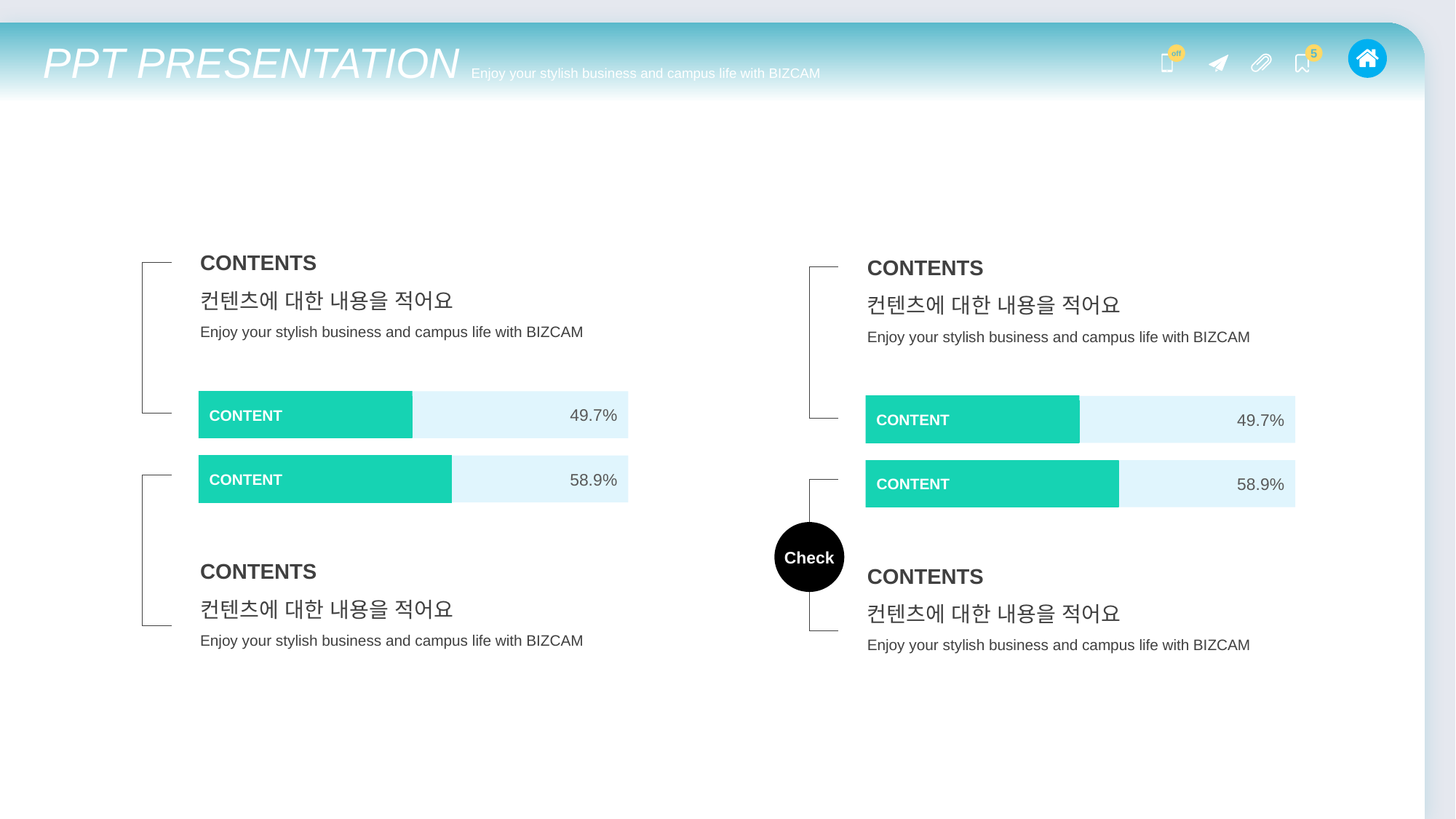

PPT PRESENTATION Enjoy your stylish business and campus life with BIZCAM

5

off

CONTENTS
컨텐츠에 대한 내용을 적어요
Enjoy your stylish business and campus life with BIZCAM
CONTENTS
컨텐츠에 대한 내용을 적어요
Enjoy your stylish business and campus life with BIZCAM

49.7%
CONTENT
49.7%
CONTENT
58.9%
CONTENT
58.9%
CONTENT

Check
CONTENTS
컨텐츠에 대한 내용을 적어요
Enjoy your stylish business and campus life with BIZCAM
CONTENTS
컨텐츠에 대한 내용을 적어요
Enjoy your stylish business and campus life with BIZCAM